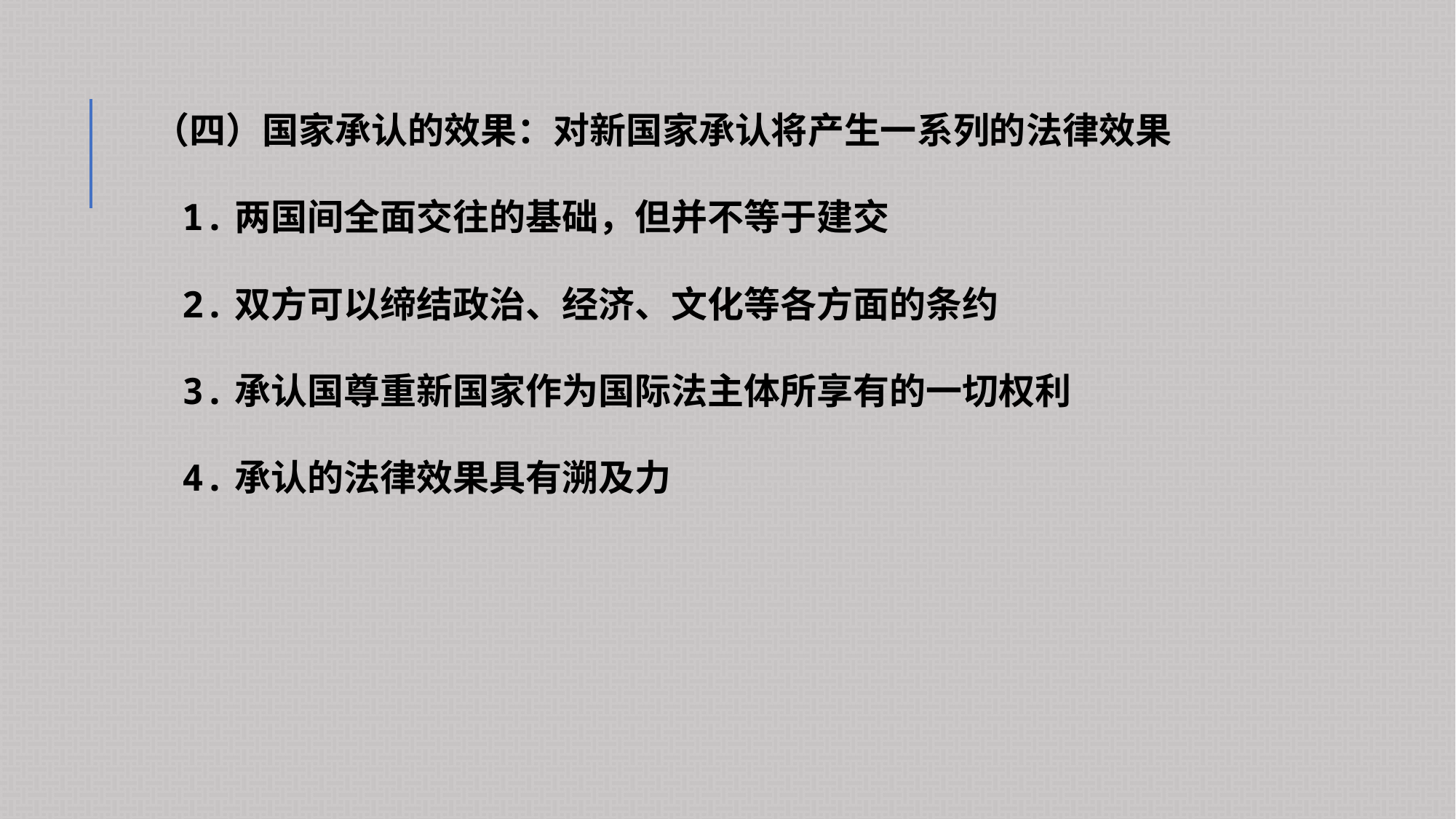

（四）国家承认的效果：对新国家承认将产生一系列的法律效果
  1.两国间全面交往的基础，但并不等于建交
  2.双方可以缔结政治、经济、文化等各方面的条约
  3.承认国尊重新国家作为国际法主体所享有的一切权利
  4.承认的法律效果具有溯及力